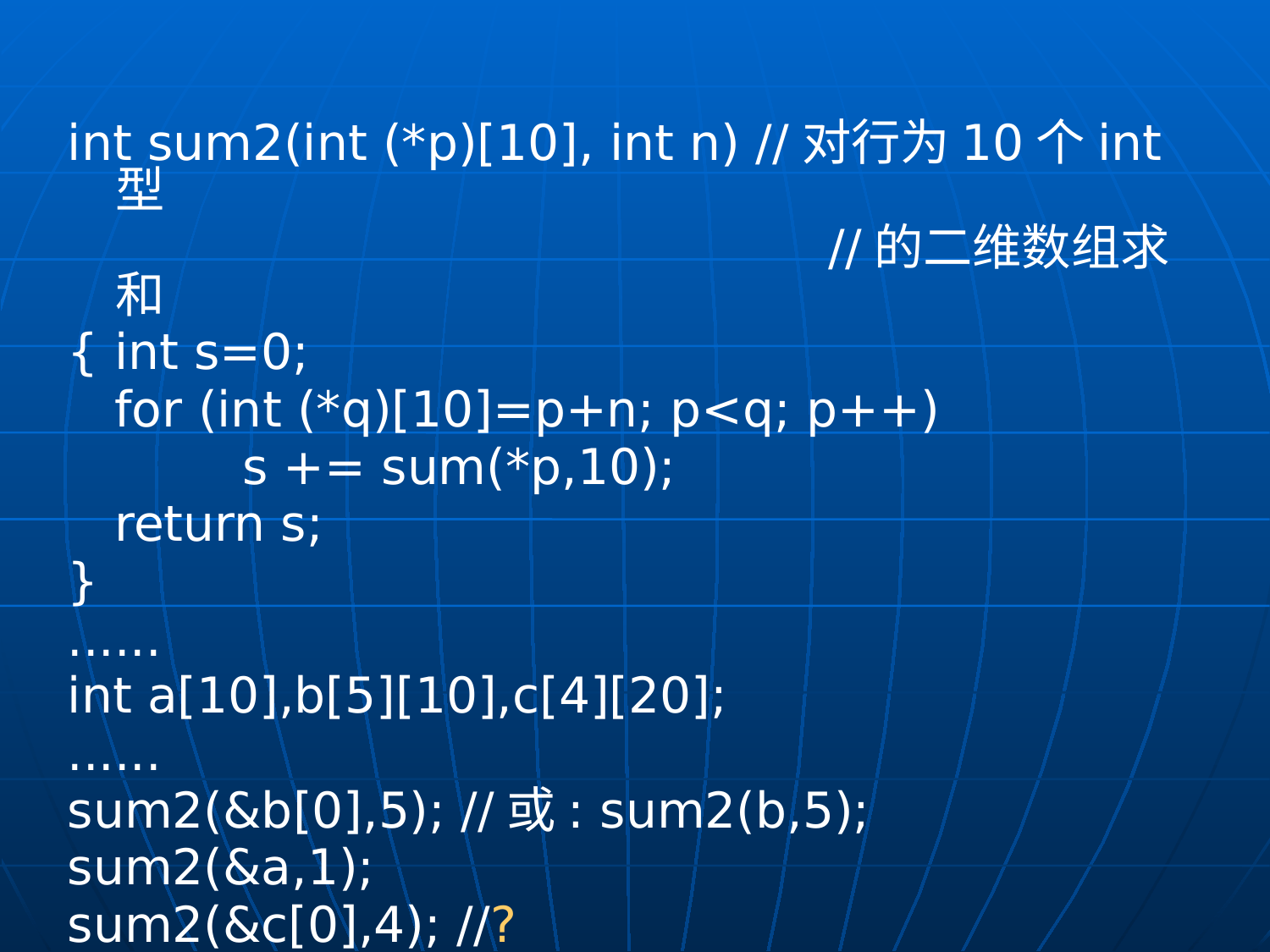

int sum2(int (*p)[10], int n) //对行为10个int型
						     //的二维数组求和
{ int s=0;
   for (int (*q)[10]=p+n; p<q; p++)
		s += sum(*p,10);
   return s;
}
......
int a[10],b[5][10],c[4][20];
......
sum2(&b[0],5); //或: sum2(b,5);
sum2(&a,1);
sum2(&c[0],4); //?